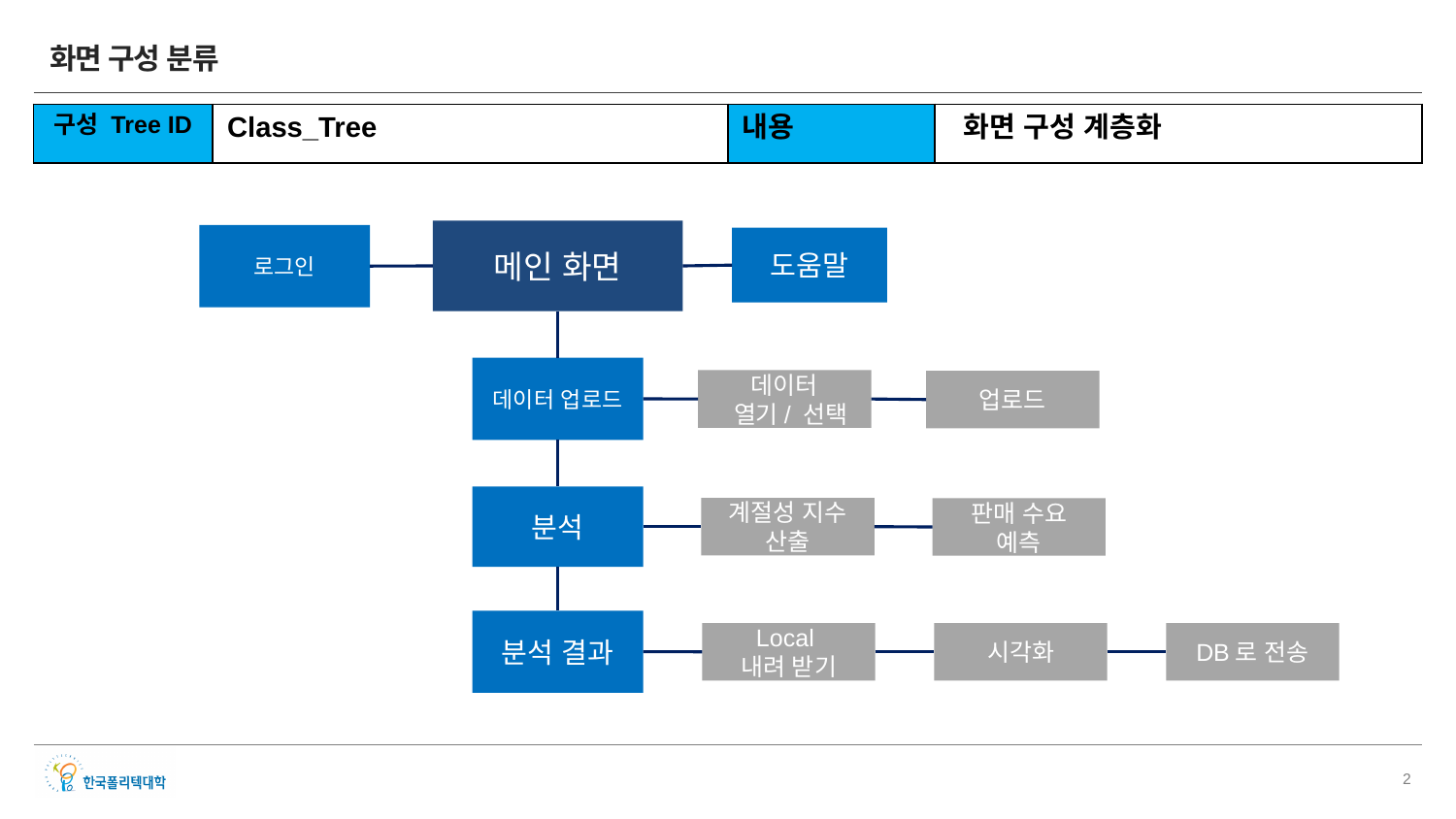

# 화면 구성 분류
| 구성 Tree ID | Class\_Tree | 내용 | 화면 구성 계층화 |
| --- | --- | --- | --- |
메인 화면
로그인
도움말
데이터 업로드
데이터
 열기/ 선택
업로드
분석
계절성 지수 산출
판매 수요 예측
분석 결과
DB로 전송
시각화
Local
내려 받기